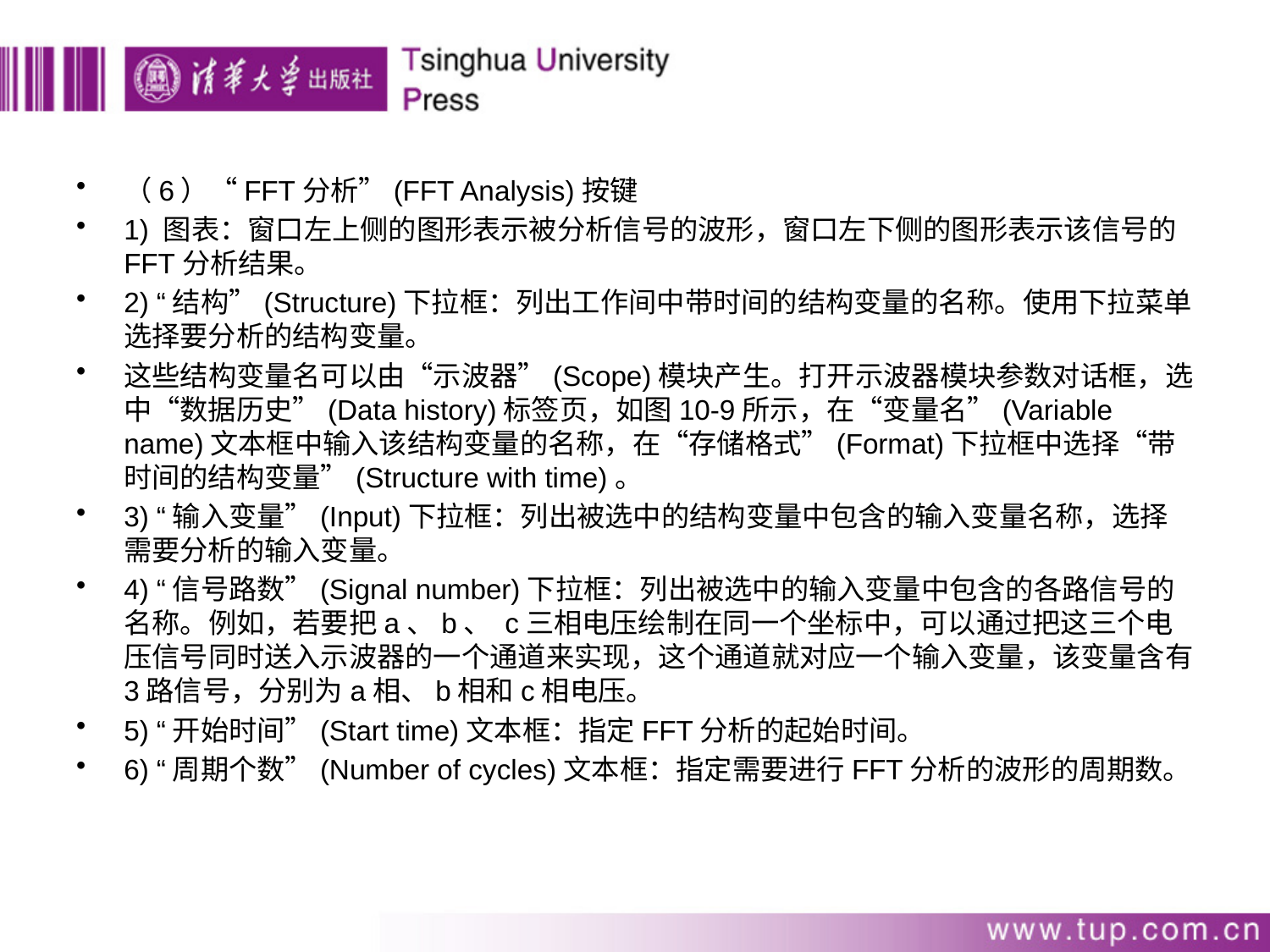

（6）“FFT分析”(FFT Analysis)按键
1) 图表：窗口左上侧的图形表示被分析信号的波形，窗口左下侧的图形表示该信号的FFT分析结果。
2) “结构”(Structure)下拉框：列出工作间中带时间的结构变量的名称。使用下拉菜单选择要分析的结构变量。
这些结构变量名可以由“示波器”(Scope)模块产生。打开示波器模块参数对话框，选中“数据历史”(Data history)标签页，如图10-9所示，在“变量名”(Variable name)文本框中输入该结构变量的名称，在“存储格式”(Format)下拉框中选择“带时间的结构变量”(Structure with time)。
3) “输入变量”(Input)下拉框：列出被选中的结构变量中包含的输入变量名称，选择需要分析的输入变量。
4) “信号路数”(Signal number)下拉框：列出被选中的输入变量中包含的各路信号的名称。例如，若要把a、b、 c三相电压绘制在同一个坐标中，可以通过把这三个电压信号同时送入示波器的一个通道来实现，这个通道就对应一个输入变量，该变量含有3路信号，分别为a相、b相和c相电压。
5) “开始时间”(Start time)文本框：指定FFT分析的起始时间。
6) “周期个数”(Number of cycles)文本框：指定需要进行FFT分析的波形的周期数。